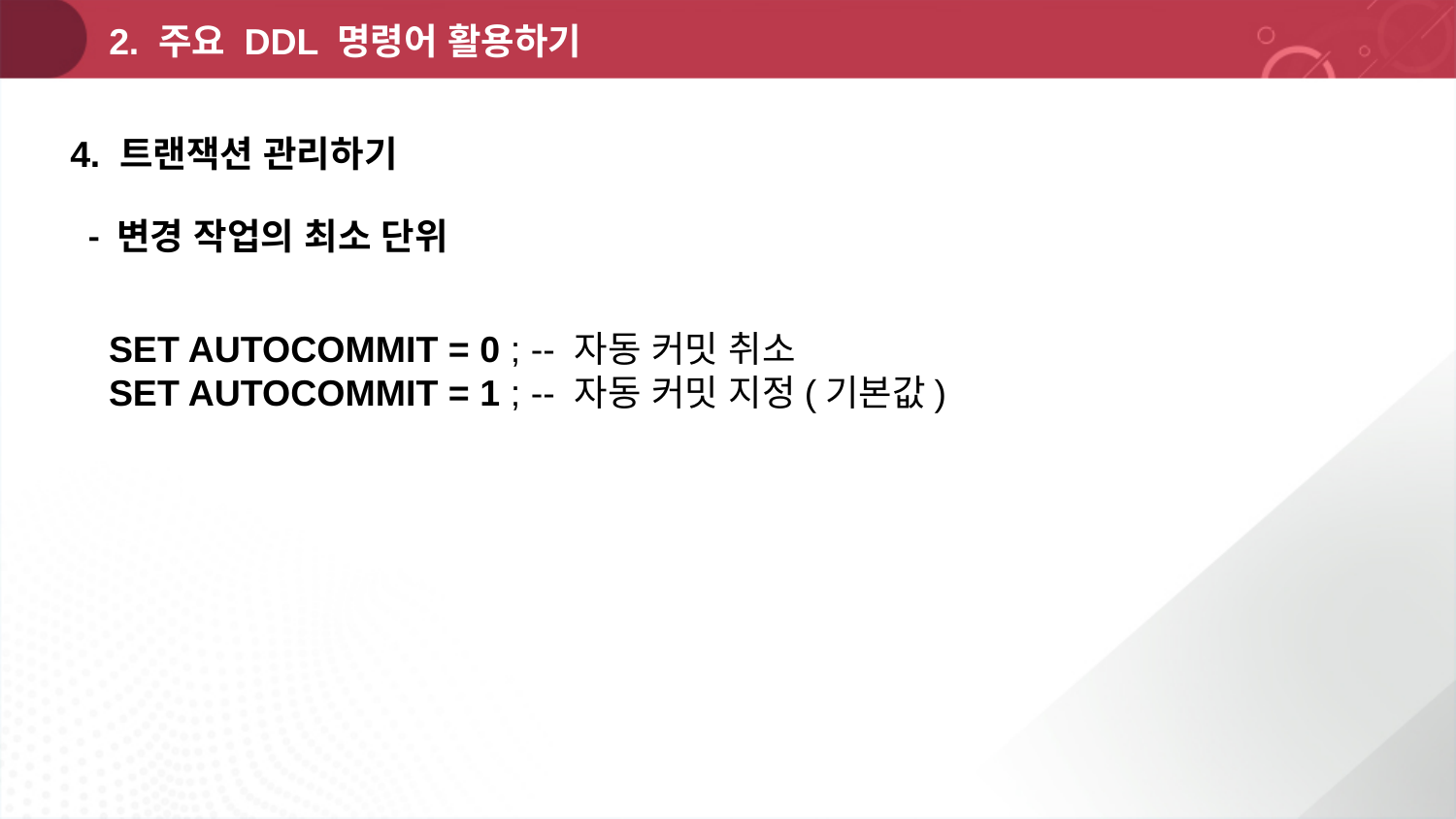

2. 주요 DDL 명령어 활용하기
4. 트랜잭션 관리하기
- 변경 작업의 최소 단위
SET AUTOCOMMIT = 0 ; -- 자동 커밋 취소
SET AUTOCOMMIT = 1 ; -- 자동 커밋 지정(기본값)